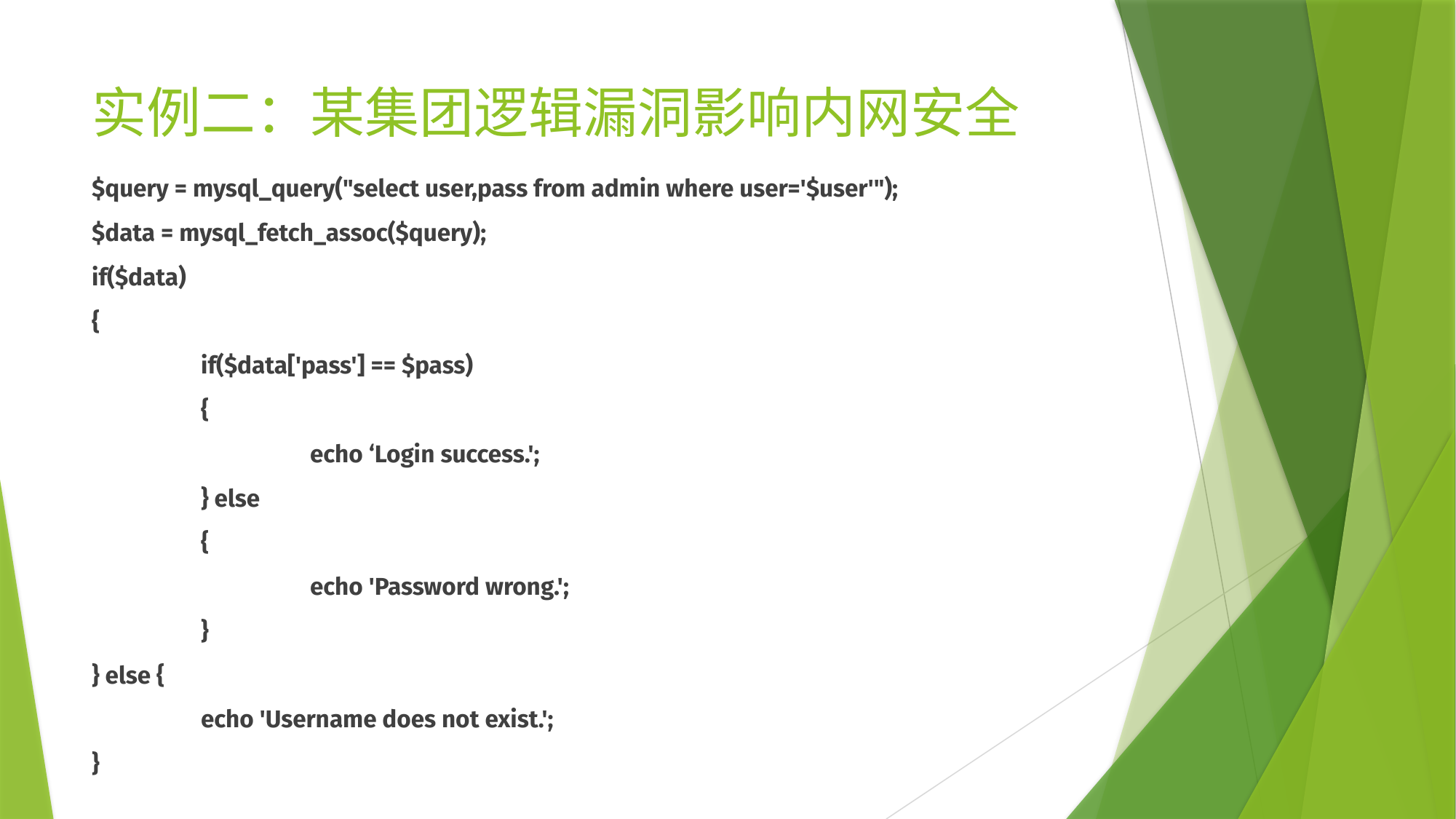

# 实例二：某集团逻辑漏洞影响内网安全
$query = mysql_query("select user,pass from admin where user='$user'");
$data = mysql_fetch_assoc($query);
if($data)
{
	if($data['pass'] == $pass)
	{
		echo ‘Login success.';
	} else
	{
		echo 'Password wrong.';
	}
} else {
	echo 'Username does not exist.';
}